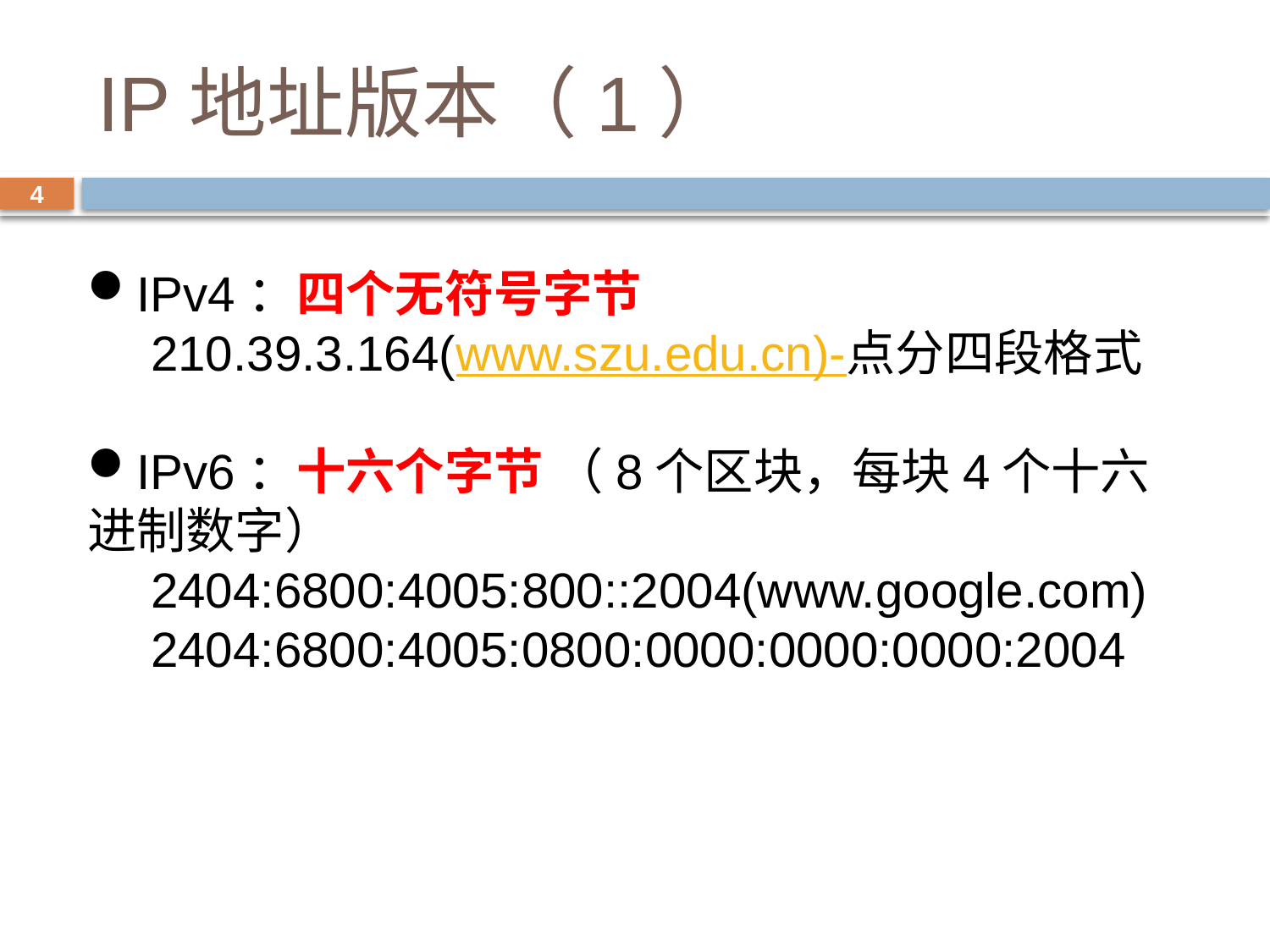

# IP地址版本（1）
4
IPv4：四个无符号字节
210.39.3.164(www.szu.edu.cn)-点分四段格式

IPv6：十六个字节 （8个区块，每块4个十六进制数字）
2404:6800:4005:800::2004(www.google.com)
2404:6800:4005:0800:0000:0000:0000:2004